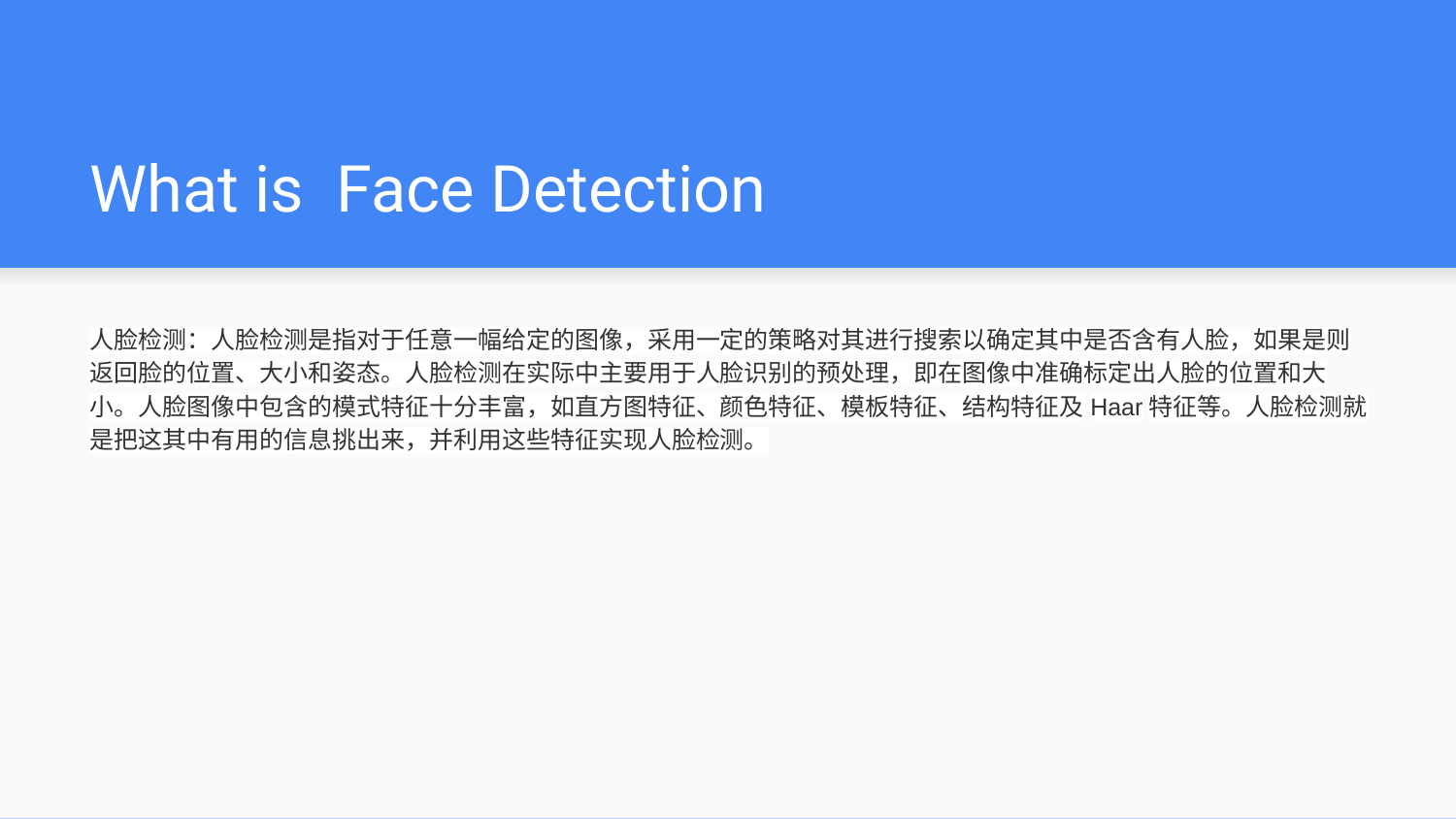

# What is  Face Detection
人脸检测：人脸检测是指对于任意一幅给定的图像，采用一定的策略对其进行搜索以确定其中是否含有人脸，如果是则返回脸的位置、大小和姿态。人脸检测在实际中主要用于人脸识别的预处理，即在图像中准确标定出人脸的位置和大小。人脸图像中包含的模式特征十分丰富，如直方图特征、颜色特征、模板特征、结构特征及Haar特征等。人脸检测就是把这其中有用的信息挑出来，并利用这些特征实现人脸检测。